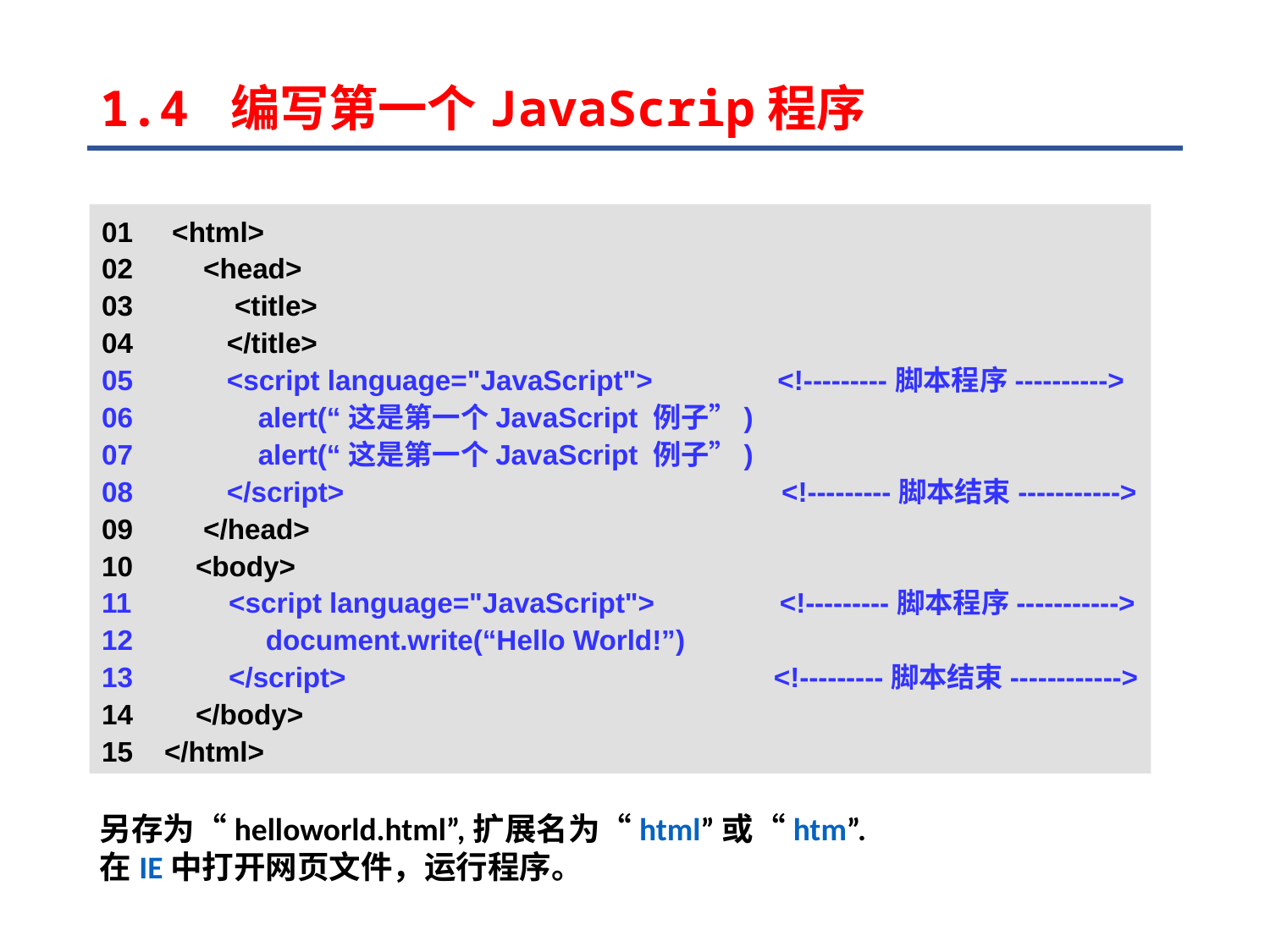

# 1.4 编写第一个JavaScrip程序
01     <html>
02         <head>
03             <title>
04            </title>
05            <script language="JavaScript">                <!---------脚本程序---------->
06                alert(“这是第一个JavaScript 例子”)
07                alert(“这是第一个JavaScript 例子”)
08            </script>			                      <!---------脚本结束----------->
09         </head>
10        <body>
11	<script language="JavaScript">                <!---------脚本程序----------->
12                 document.write(“Hello World!”)
13	</script>			                     <!---------脚本结束------------>
14        </body>
15    </html>
另存为“helloworld.html”,扩展名为“html”或“htm”.
在IE中打开网页文件，运行程序。